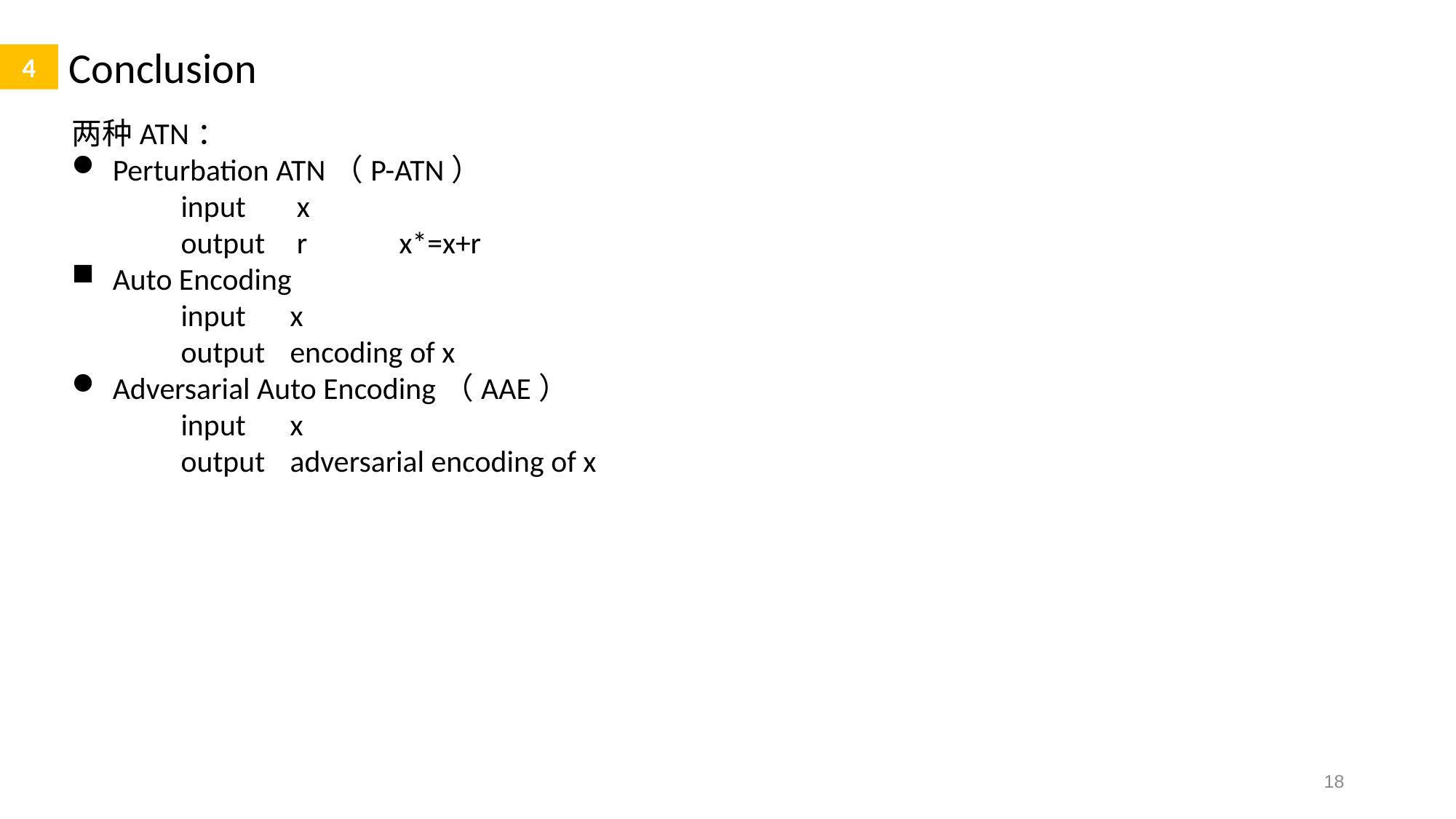

Conclusion
4
两种ATN：
Perturbation ATN（P-ATN）
	input	 x
	output	 r	x*=x+r
Auto Encoding
	input	x
	output	encoding of x
Adversarial Auto Encoding（AAE）
	input	x
	output	adversarial encoding of x

18